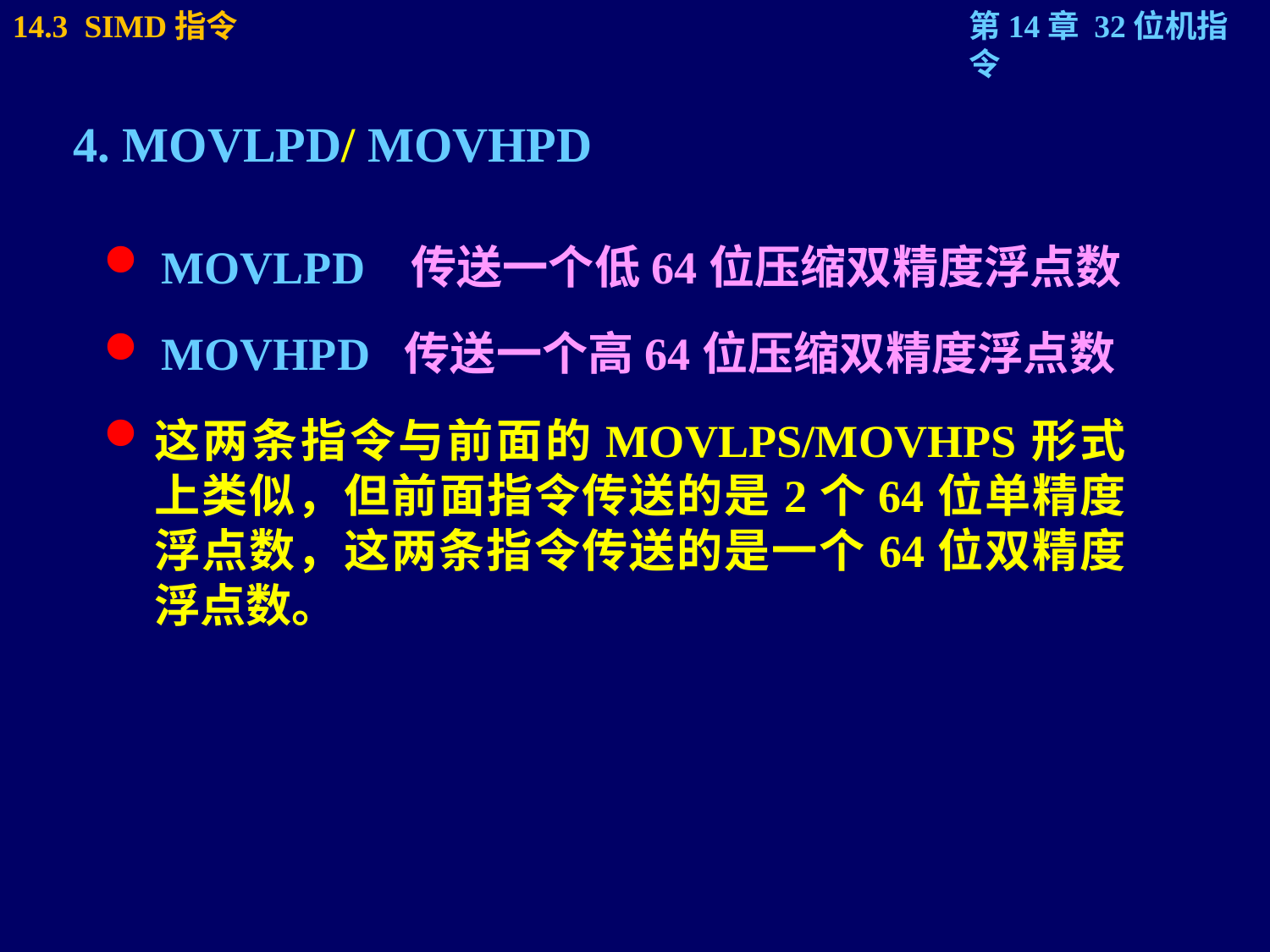

4. MOVLPD/ MOVHPD
 MOVLPD   传送一个低64位压缩双精度浮点数
 MOVHPD  传送一个高64位压缩双精度浮点数
这两条指令与前面的MOVLPS/MOVHPS形式上类似，但前面指令传送的是2个64位单精度浮点数，这两条指令传送的是一个64位双精度浮点数。